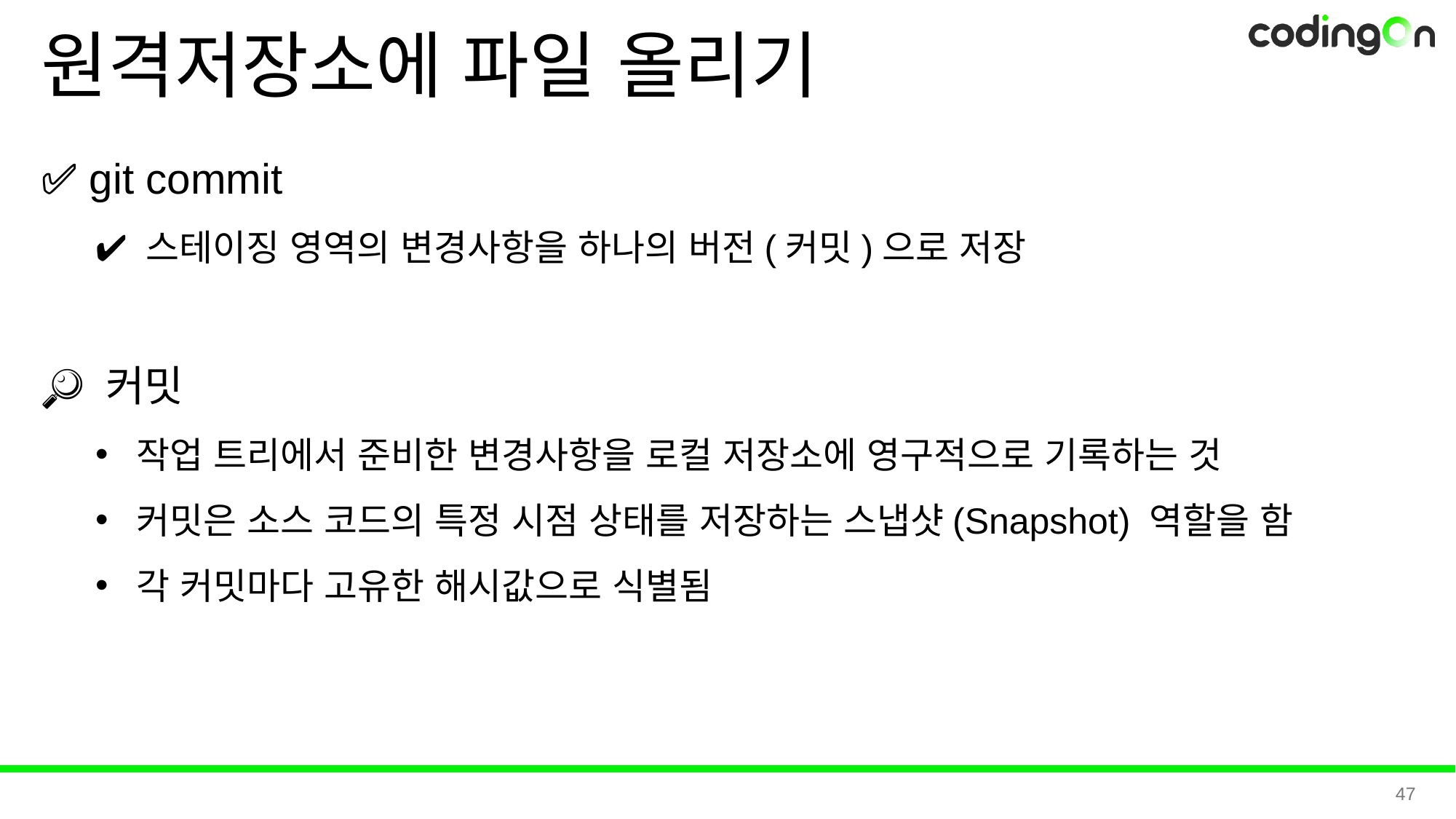

원격저장소에 파일 올리기
✅ git commit
✔️ 스테이징 영역의 변경사항을 하나의 버전(커밋)으로 저장

🔎 커밋
작업 트리에서 준비한 변경사항을 로컬 저장소에 영구적으로 기록하는 것
커밋은 소스 코드의 특정 시점 상태를 저장하는 스냅샷(Snapshot) 역할을 함
각 커밋마다 고유한 해시값으로 식별됨

47